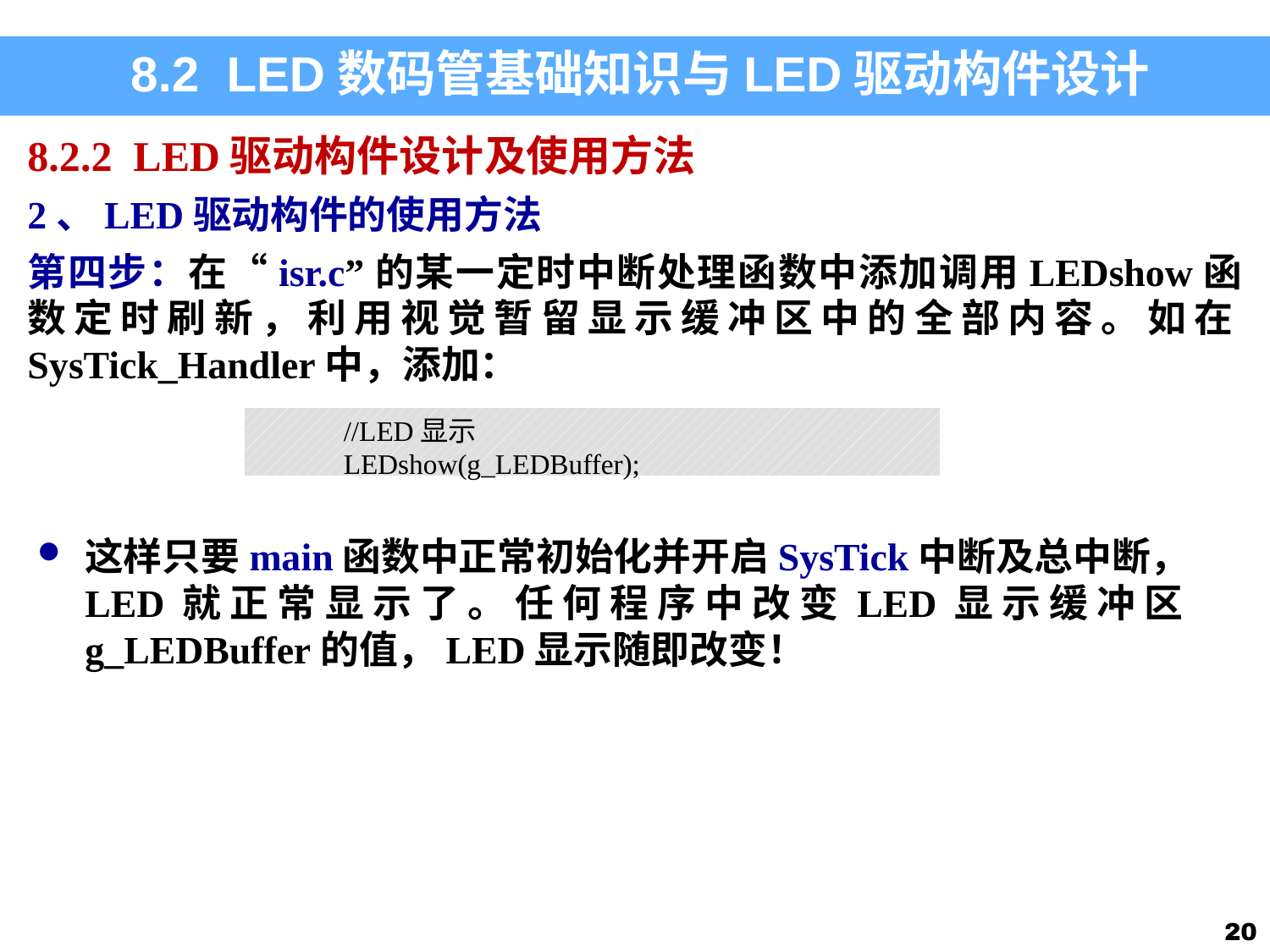

8.2  LED数码管基础知识与LED驱动构件设计
8.2.2  LED驱动构件设计及使用方法
2、LED驱动构件的使用方法
第四步：在“isr.c”的某一定时中断处理函数中添加调用LEDshow函数定时刷新，利用视觉暂留显示缓冲区中的全部内容。如在SysTick_Handler中，添加：
| //LED显示 LEDshow(g\_LEDBuffer); |
| --- |
这样只要main函数中正常初始化并开启SysTick中断及总中断，LED就正常显示了。任何程序中改变LED显示缓冲区g_LEDBuffer的值，LED显示随即改变！
20